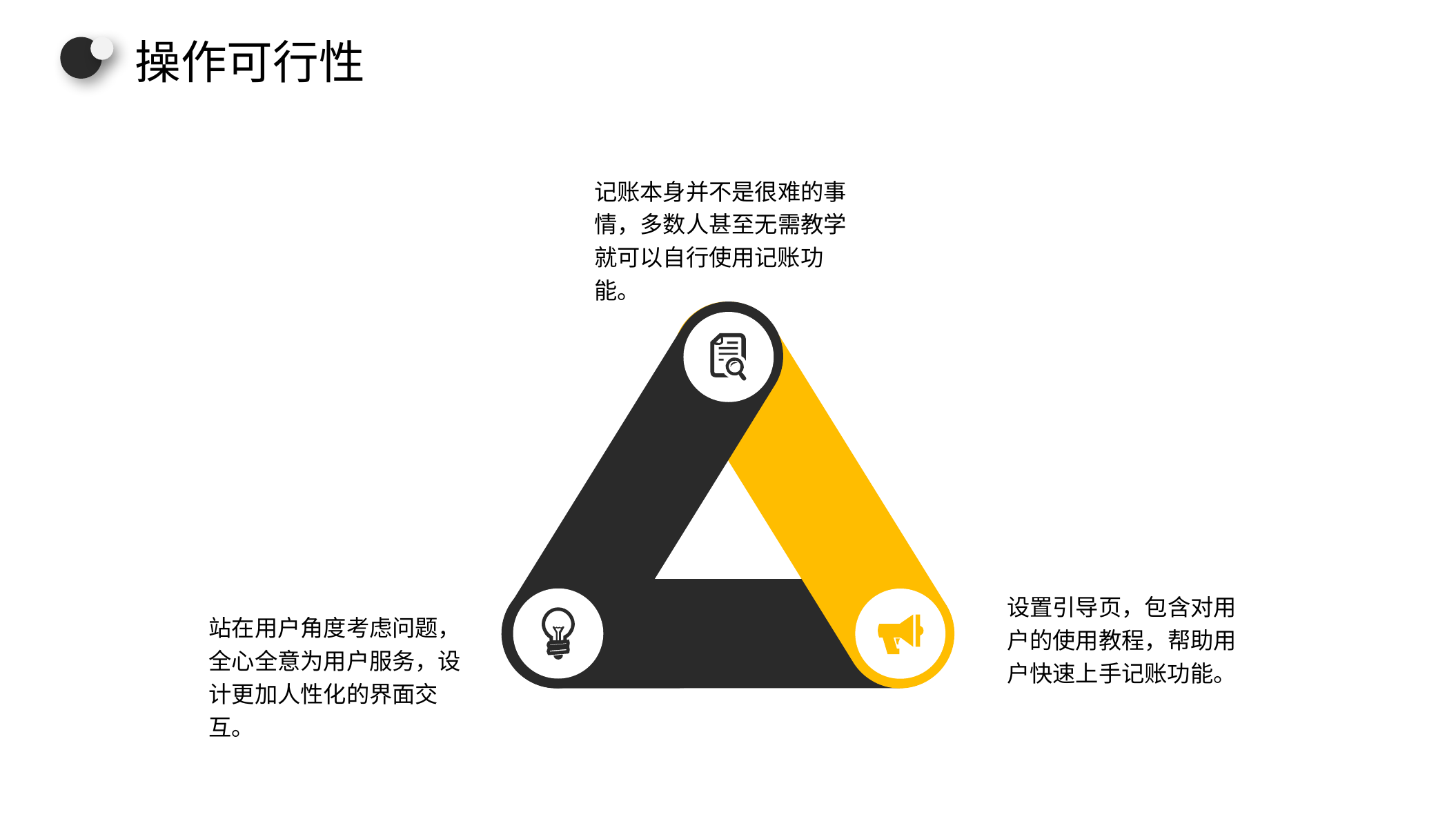

操作可行性

记账本身并不是很难的事情，多数人甚至无需教学就可以自行使用记账功能。

设置引导页，包含对用户的使用教程，帮助用户快速上手记账功能。
站在用户角度考虑问题，全心全意为用户服务，设计更加人性化的界面交互。